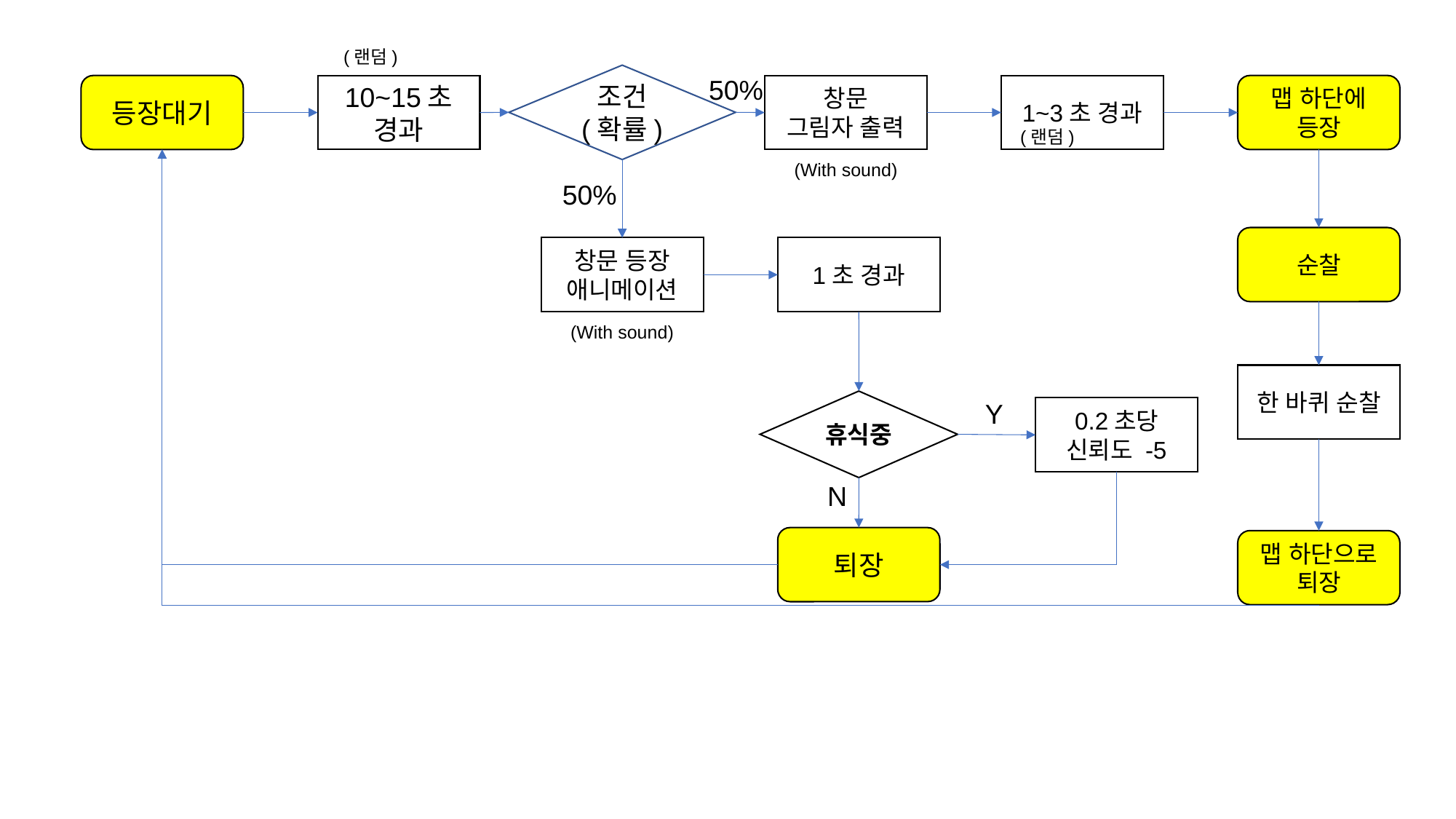

(랜덤)
조건
(확률)
50%
등장대기
10~15초 경과
창문
그림자 출력
1~3초 경과
맵 하단에
등장
(랜덤)
(With sound)
50%
순찰
창문 등장
애니메이션
1초 경과
(With sound)
한 바퀴 순찰
휴식중
Y
0.2초당
신뢰도 -5
N
퇴장
맵 하단으로
퇴장